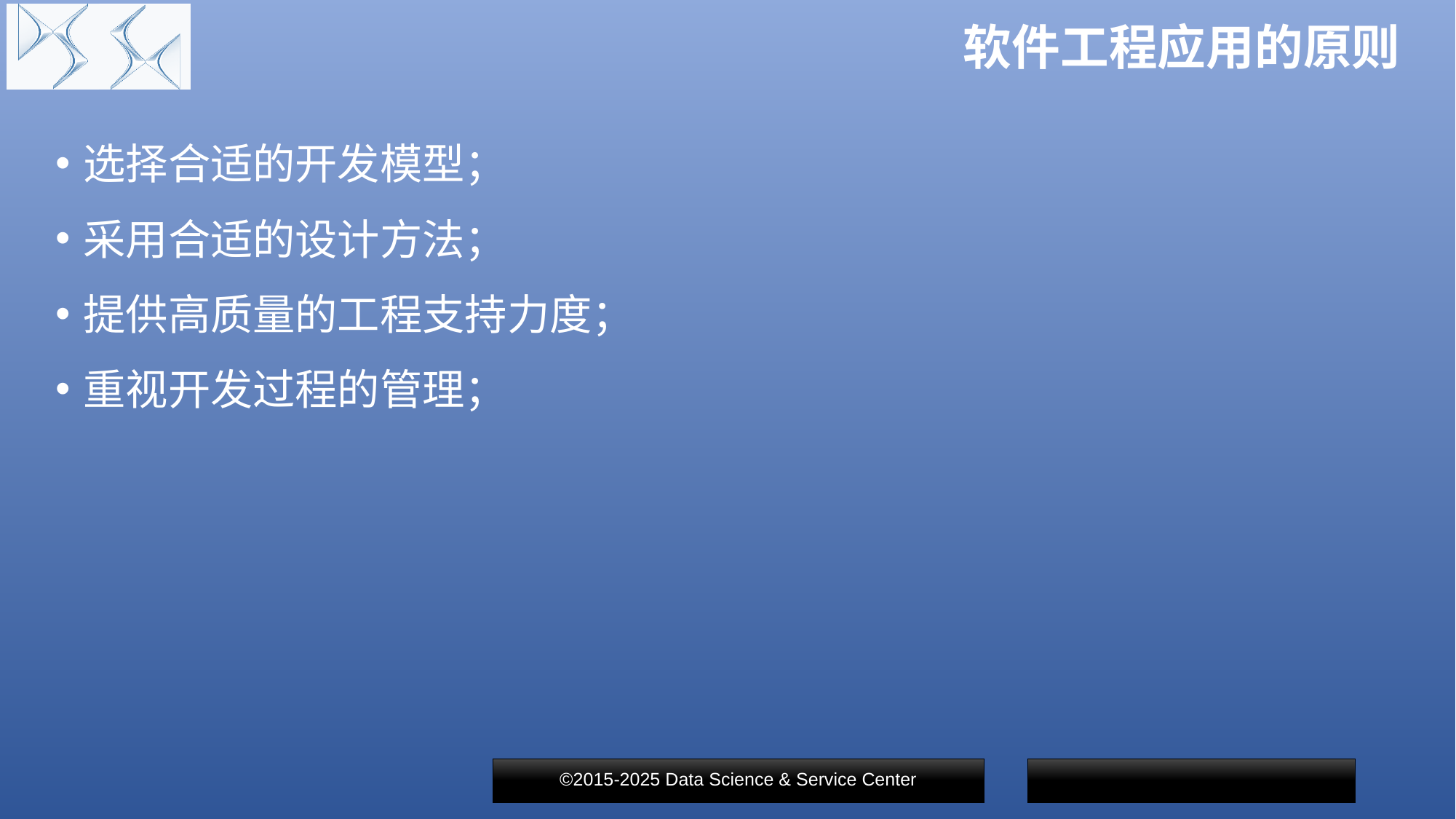

# 软件工程应用的原则
选择合适的开发模型；
采用合适的设计方法；
提供高质量的工程支持力度；
重视开发过程的管理；

©2015-2025 Data Science & Service Center
17